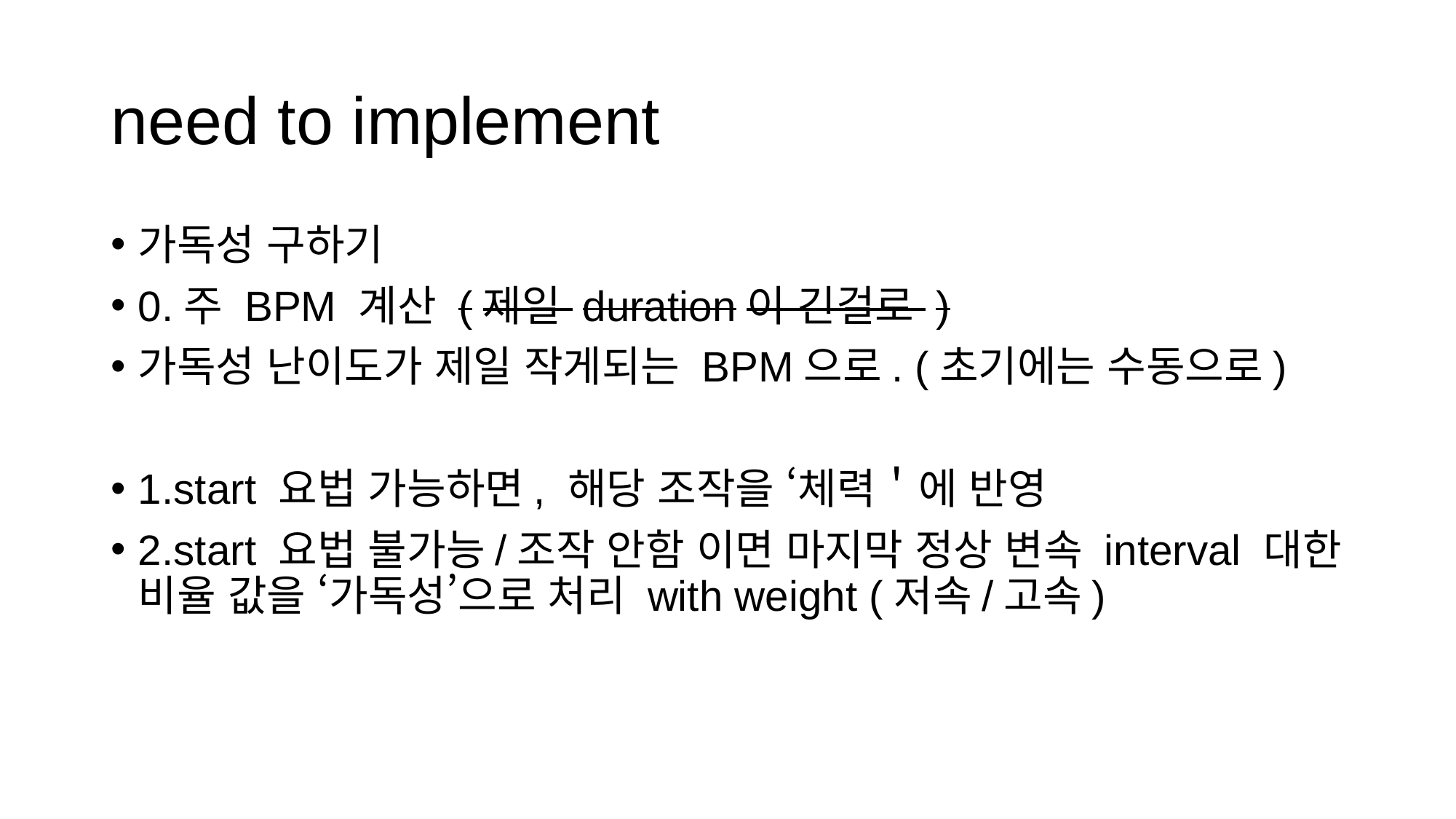

# need to implement
가독성 구하기
0.주 BPM 계산 (제일 duration이 긴걸로 )
가독성 난이도가 제일 작게되는 BPM으로. (초기에는 수동으로)

1.start 요법 가능하면, 해당 조작을 ‘체력＇에 반영
2.start 요법 불가능/조작 안함 이면 마지막 정상 변속 interval 대한 비율 값을 ‘가독성’으로 처리 with weight (저속/고속)